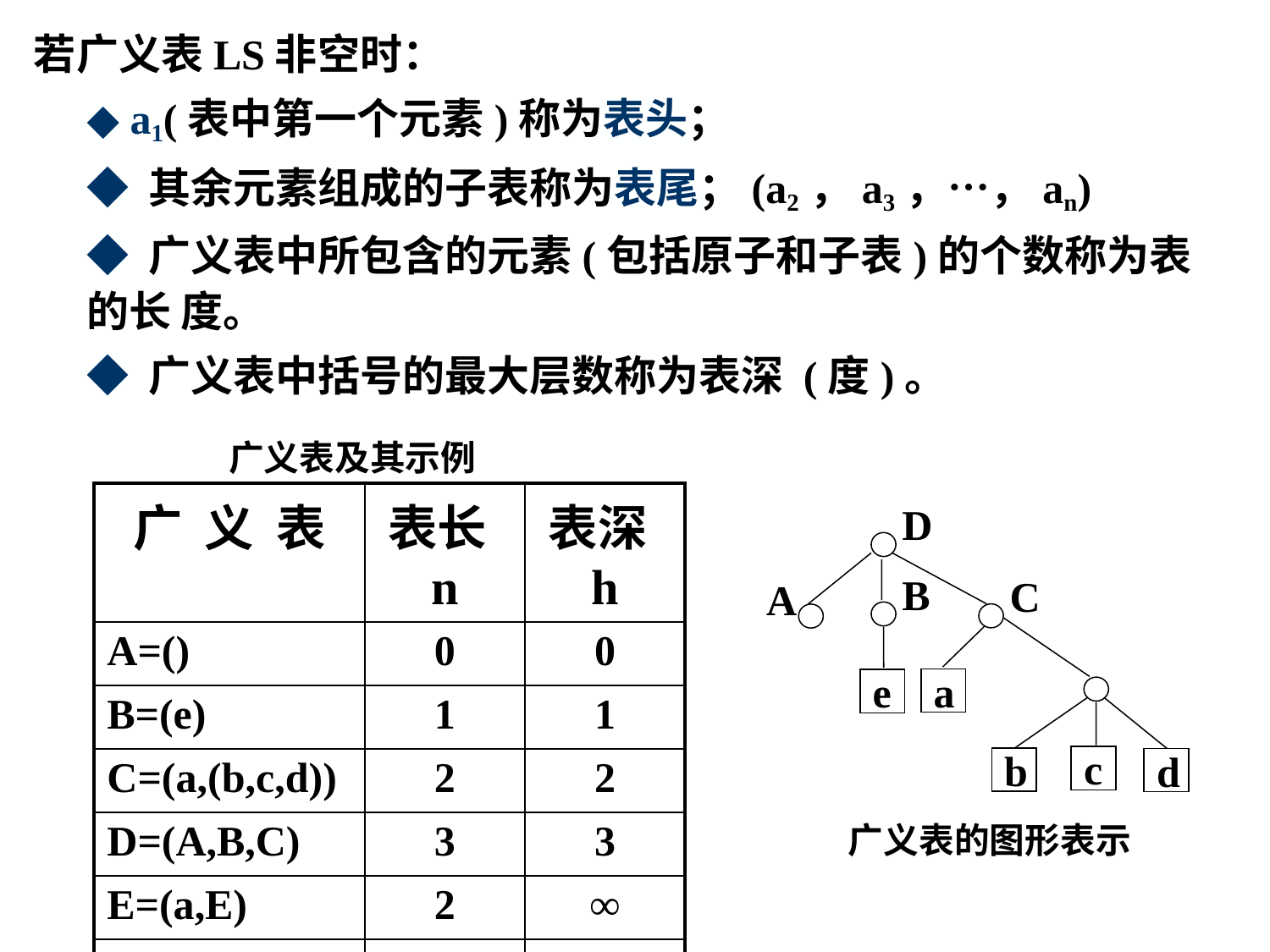

# 若广义表LS非空时：
◆ a1(表中第一个元素)称为表头；
◆ 其余元素组成的子表称为表尾；(a2，a3，…，an)
◆ 广义表中所包含的元素(包括原子和子表)的个数称为表的长 度。
◆ 广义表中括号的最大层数称为表深 (度)。
广义表及其示例
| 广 义 表 | 表长n | 表深h |
| --- | --- | --- |
| A=() | 0 | 0 |
| B=(e) | 1 | 1 |
| C=(a,(b,c,d)) | 2 | 2 |
| D=(A,B,C) | 3 | 3 |
| E=(a,E) | 2 | ∞ |
| F=(()) | 1 | 2 |
D

B

C

A

a
e

c
b
d
 广义表的图形表示